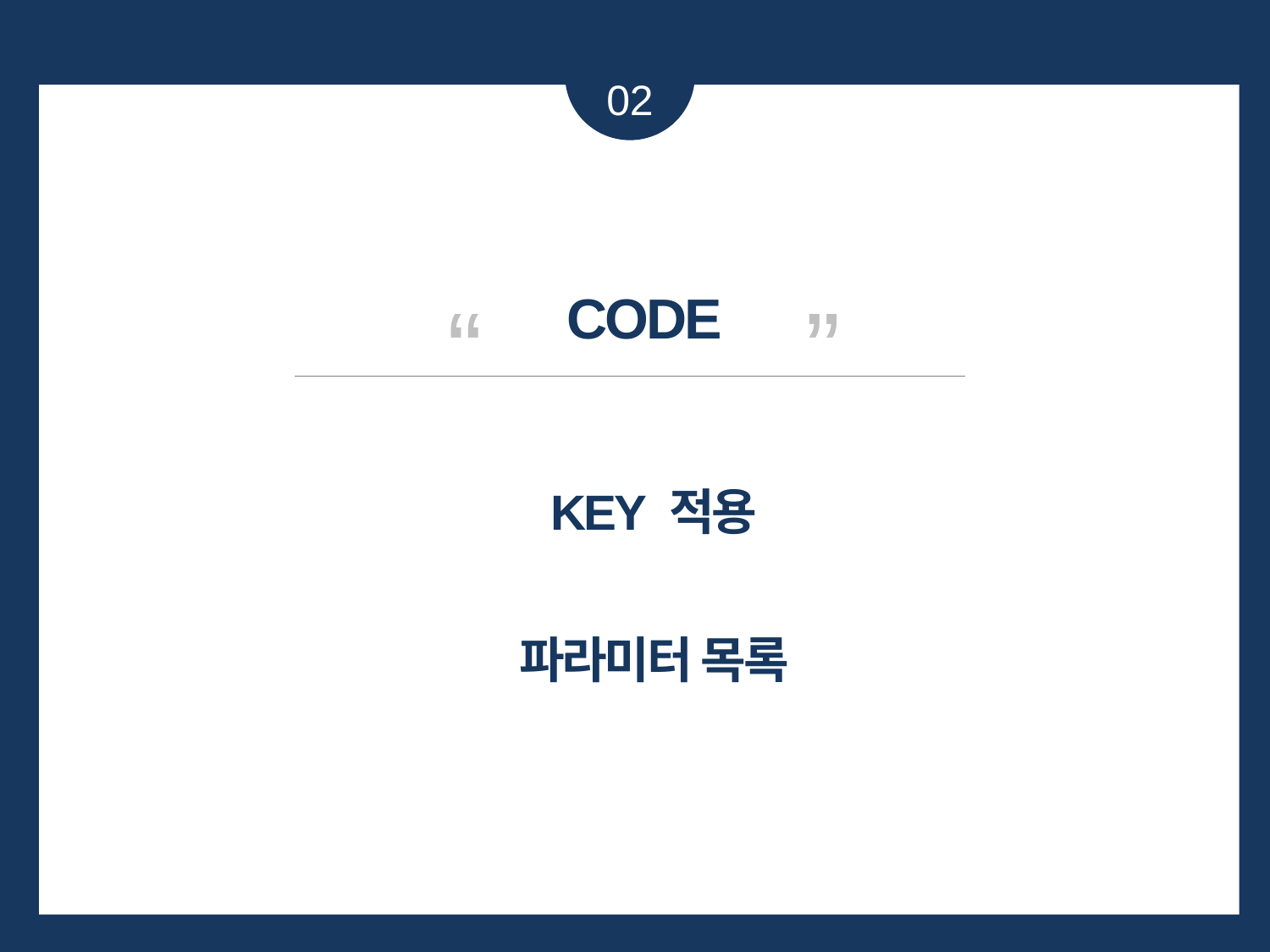

02

“           ”
CODE
KEY 적용
파라미터 목록